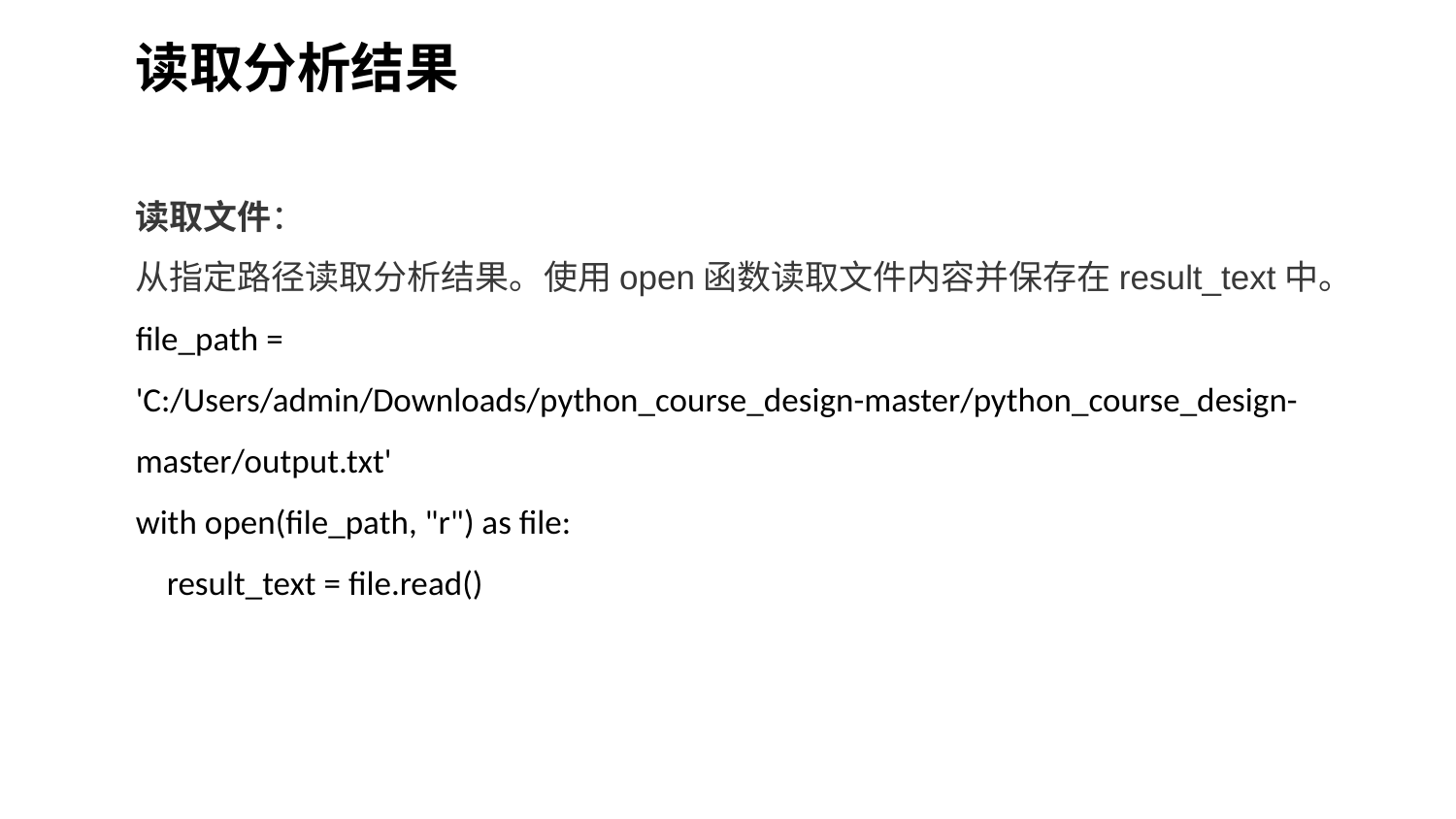

读取分析结果
读取文件：
从指定路径读取分析结果。使用open函数读取文件内容并保存在result_text中。
file_path = 'C:/Users/admin/Downloads/python_course_design-master/python_course_design-master/output.txt'
with open(file_path, "r") as file:
    result_text = file.read()